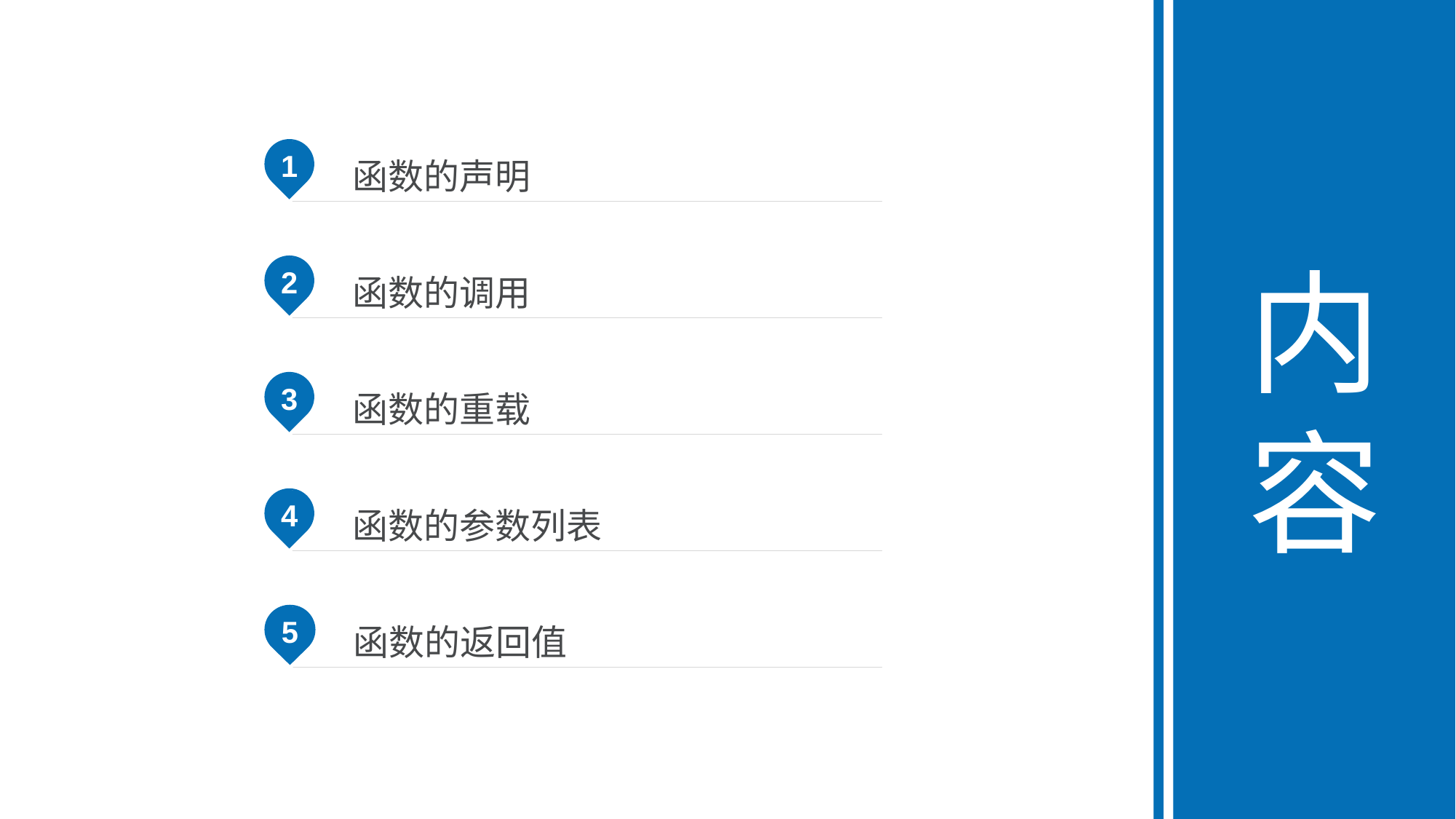

内容

1
函数的声明
2
函数的调用
3
函数的重载
4
函数的参数列表
5
函数的返回值